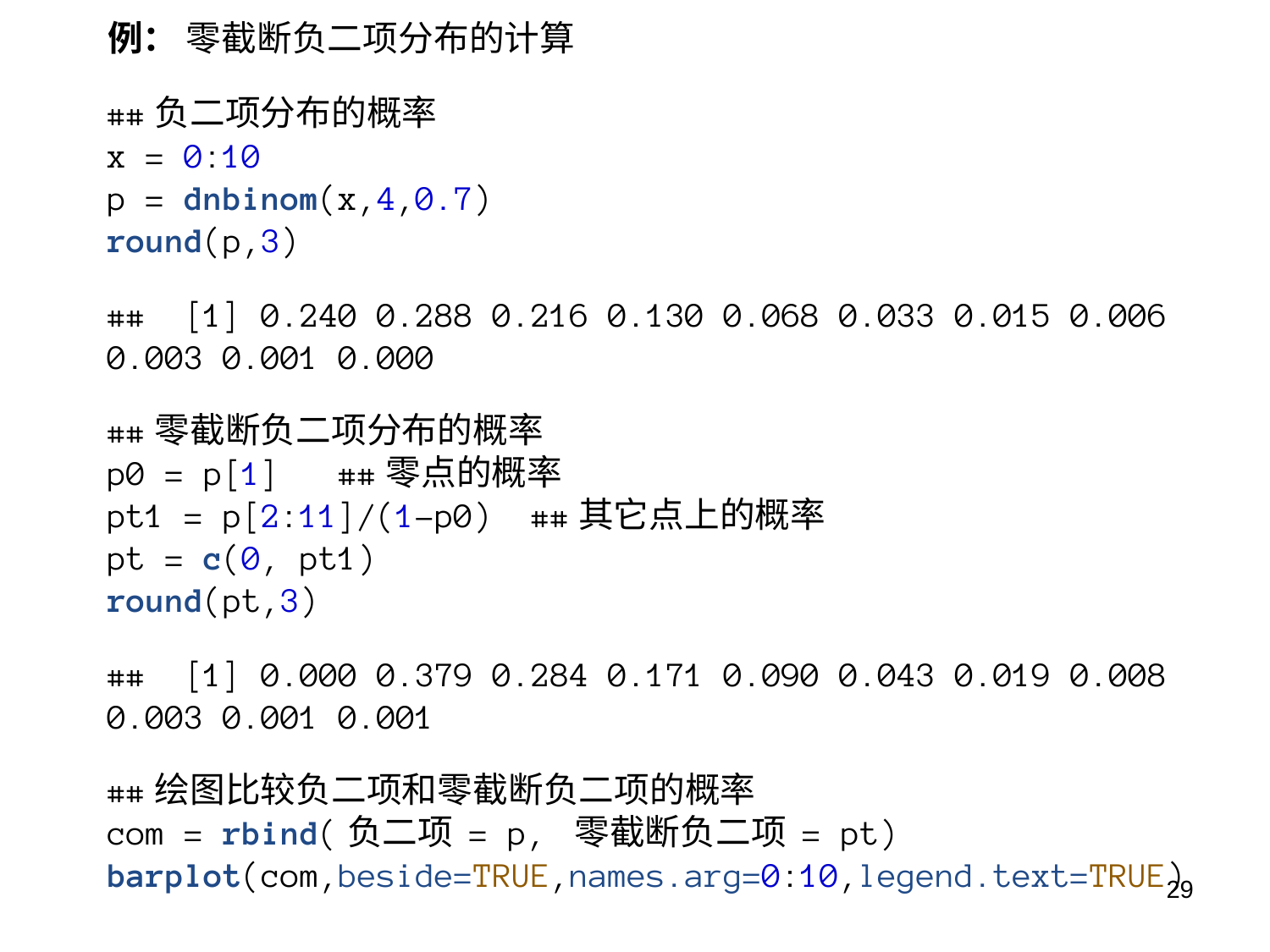

例： 零截断负二项分布的计算
##负二项分布的概率
x = 0:10
p = dnbinom(x,4,0.7)
round(p,3)
##  [1] 0.240 0.288 0.216 0.130 0.068 0.033 0.015 0.006 0.003 0.001 0.000
##零截断负二项分布的概率
p0 = p[1]   ##零点的概率
pt1 = p[2:11]/(1-p0)  ##其它点上的概率
pt = c(0, pt1)
round(pt,3)
##  [1] 0.000 0.379 0.284 0.171 0.090 0.043 0.019 0.008 0.003 0.001 0.001
##绘图比较负二项和零截断负二项的概率
com = rbind(负二项 = p, 零截断负二项 = pt)
barplot(com,beside=TRUE,names.arg=0:10,legend.text=TRUE)
29